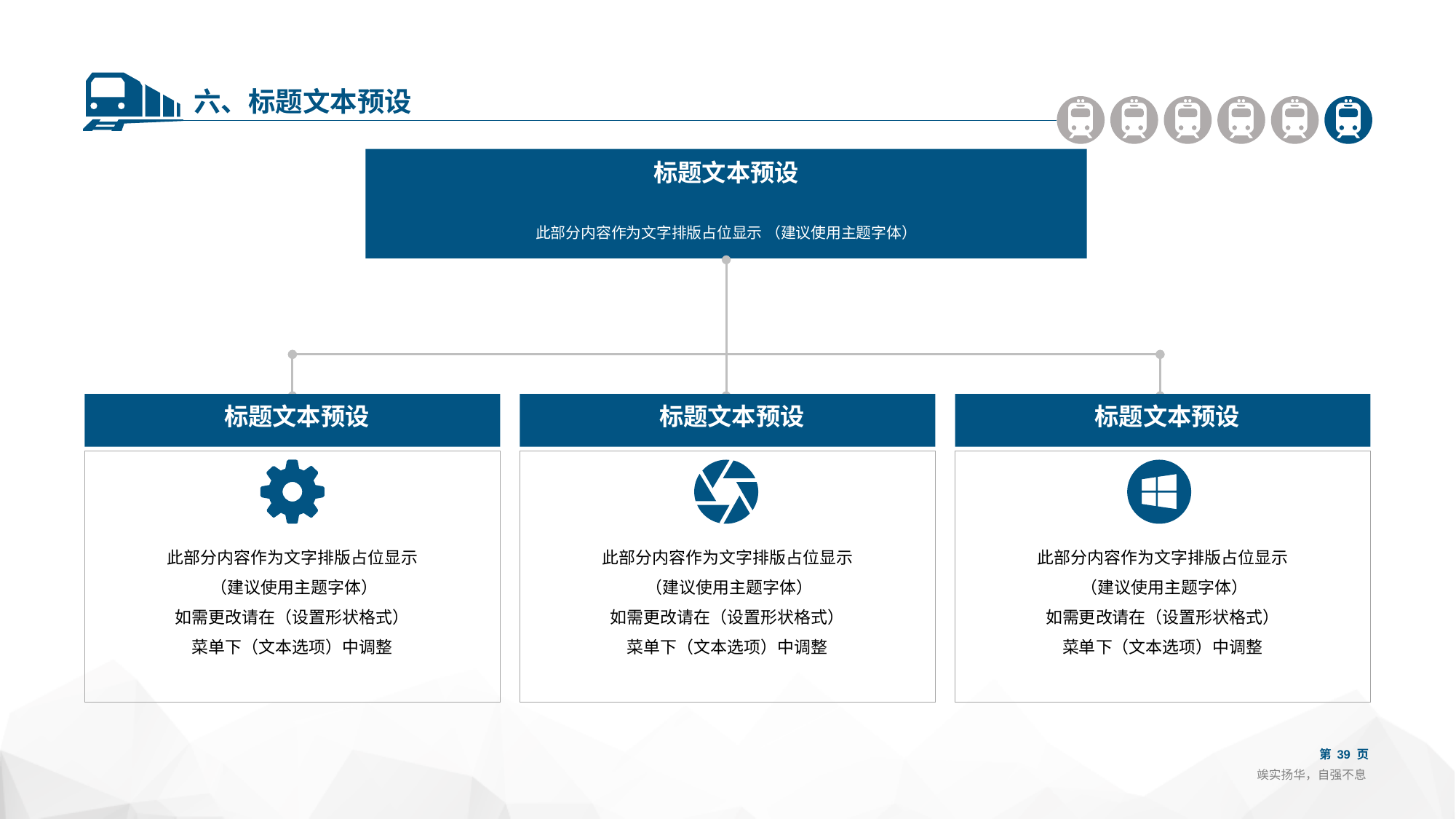

六、标题文本预设
此部分内容作为文字排版占位显示 （建议使用主题字体）
标题文本预设

标题文本预设
标题文本预设
标题文本预设
此部分内容作为文字排版占位显示
 （建议使用主题字体）
如需更改请在（设置形状格式）
菜单下（文本选项）中调整
此部分内容作为文字排版占位显示
 （建议使用主题字体）
如需更改请在（设置形状格式）
菜单下（文本选项）中调整
此部分内容作为文字排版占位显示
 （建议使用主题字体）
如需更改请在（设置形状格式）
菜单下（文本选项）中调整

第 39 页
竢实扬华，自强不息